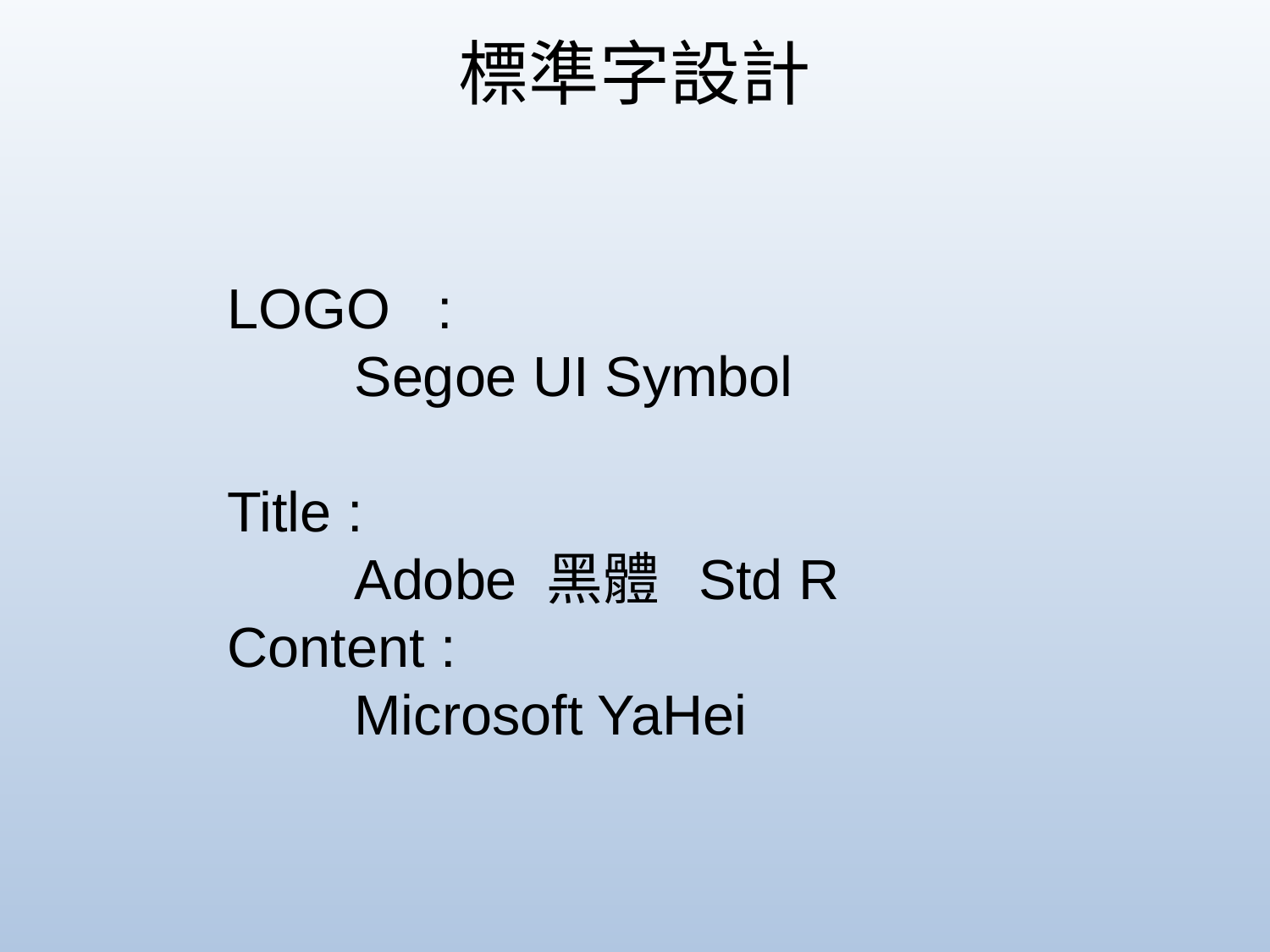

# 標準字設計
LOGO   :
	Segoe UI Symbol

Title :
	Adobe 黑體  Std R
Content :
	Microsoft YaHei